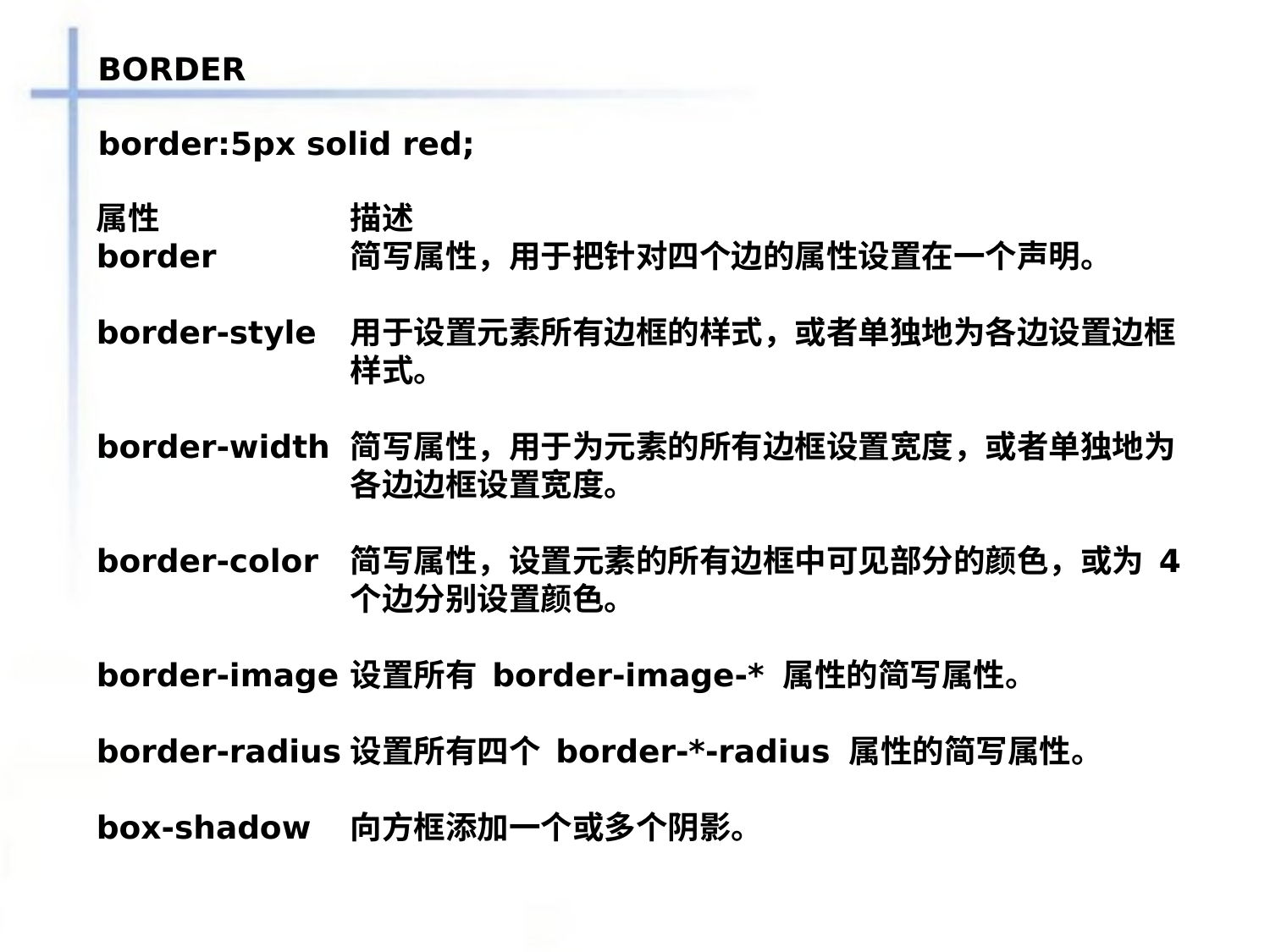

BORDER
border:5px solid red;
属性		描述
border		简写属性，用于把针对四个边的属性设置在一个声明。

border-style	用于设置元素所有边框的样式，或者单独地为各边设置边框		样式。

border-width	简写属性，用于为元素的所有边框设置宽度，或者单独地为		各边边框设置宽度。

border-color	简写属性，设置元素的所有边框中可见部分的颜色，或为 4 		个边分别设置颜色。

border-image	设置所有 border-image-* 属性的简写属性。

border-radius	设置所有四个 border-*-radius 属性的简写属性。

box-shadow	向方框添加一个或多个阴影。